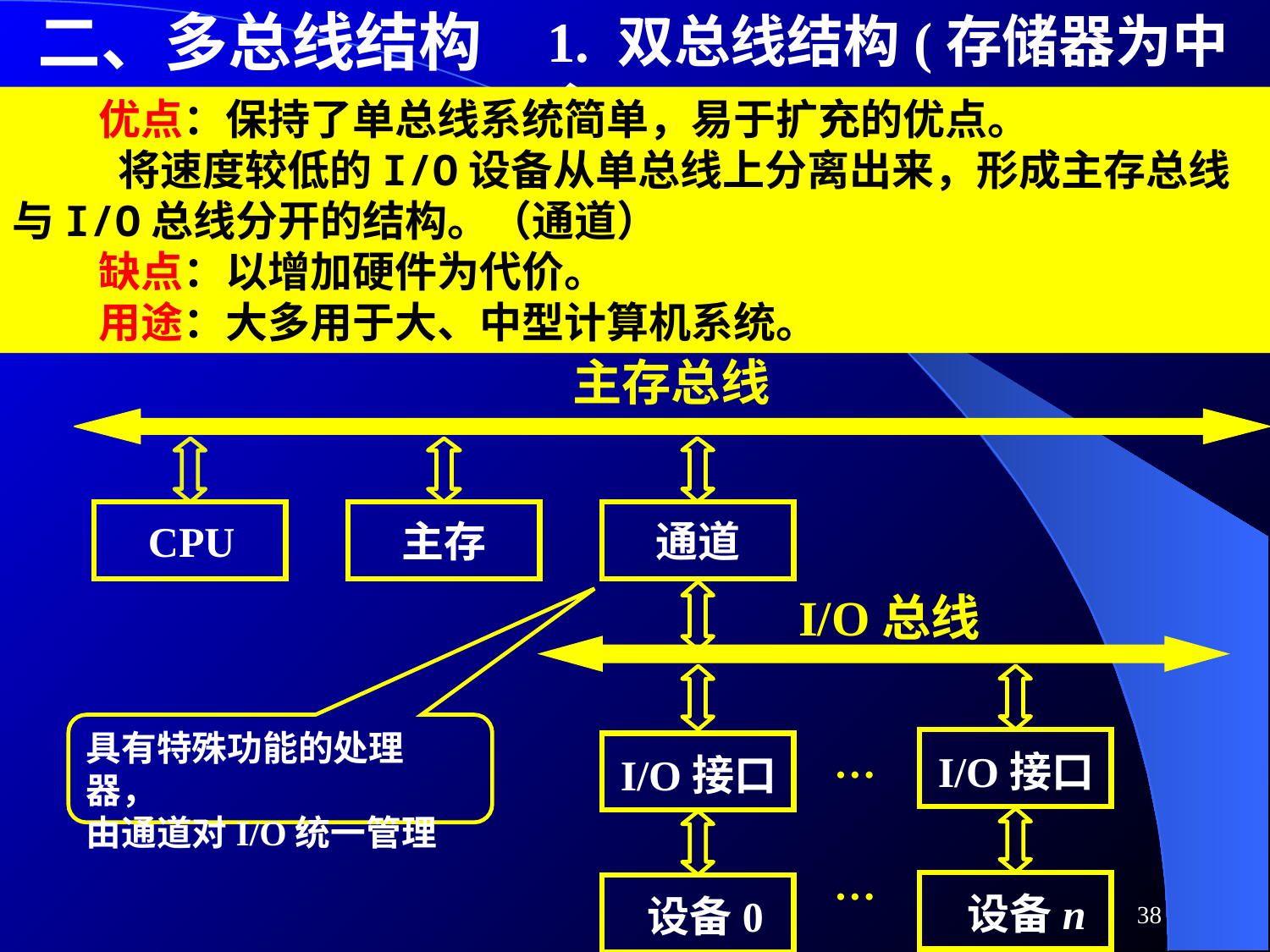

1. 双总线结构(存储器为中心)
二、多总线结构
        优点：保持了单总线系统简单，易于扩充的优点。
          将速度较低的I/O设备从单总线上分离出来，形成主存总线与I/O总线分开的结构。（通道）
        缺点：以增加硬件为代价。
        用途：大多用于大、中型计算机系统。
主存总线

I/O总线

通道

CPU
主存

…

 I/O接口
 I/O接口

…

  设备n

 设备0
具有特殊功能的处理器，
由通道对I/O统一管理
38